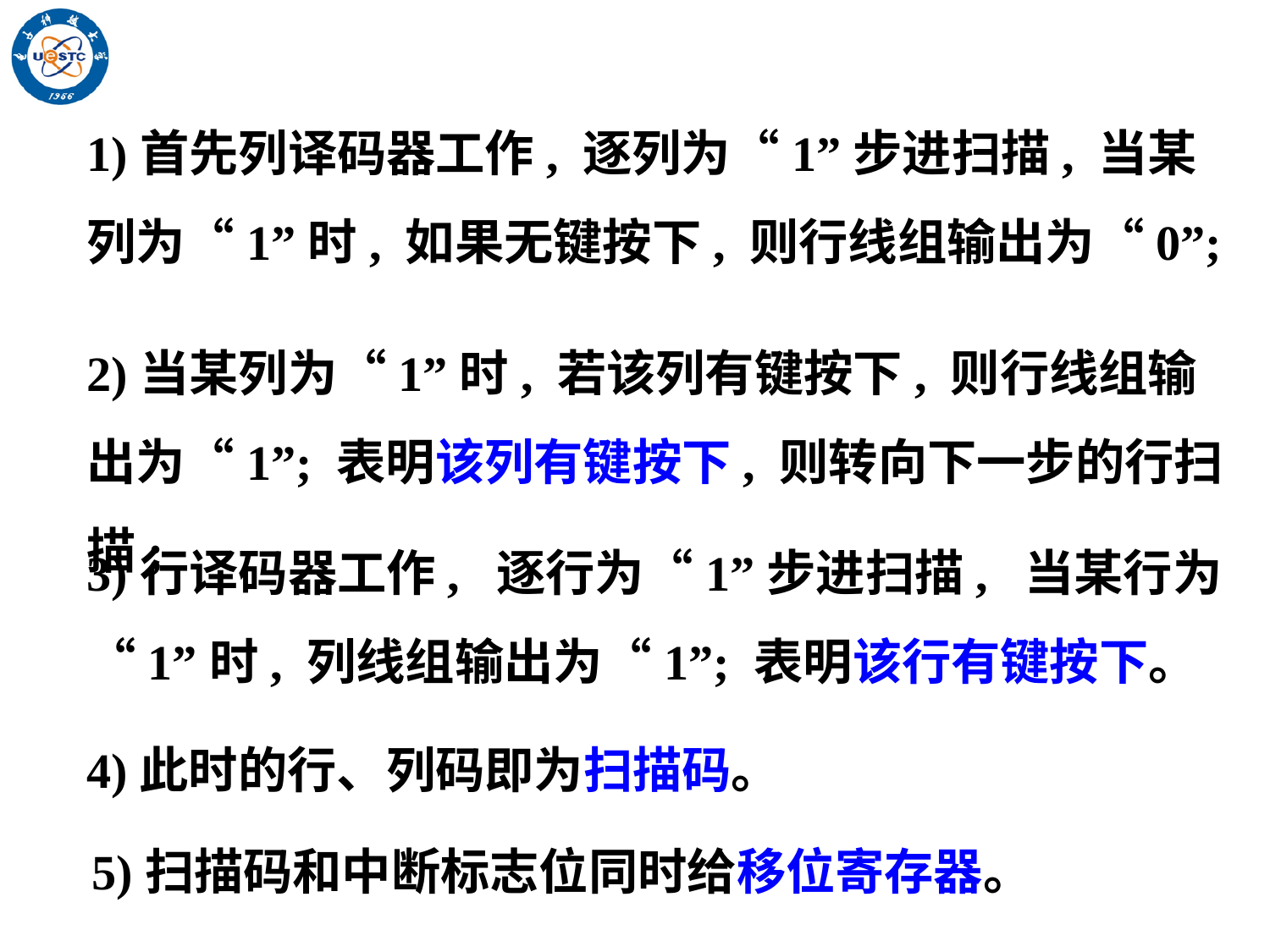

1)首先列译码器工作, 逐列为“1”步进扫描, 当某列为“1”时, 如果无键按下, 则行线组输出为“0”;
2)当某列为“1”时, 若该列有键按下, 则行线组输出为“1”; 表明该列有键按下, 则转向下一步的行扫描;
3)行译码器工作,  逐行为“1”步进扫描,  当某行为“1”时, 列线组输出为“1”; 表明该行有键按下。
4)此时的行、列码即为扫描码。
5)扫描码和中断标志位同时给移位寄存器。